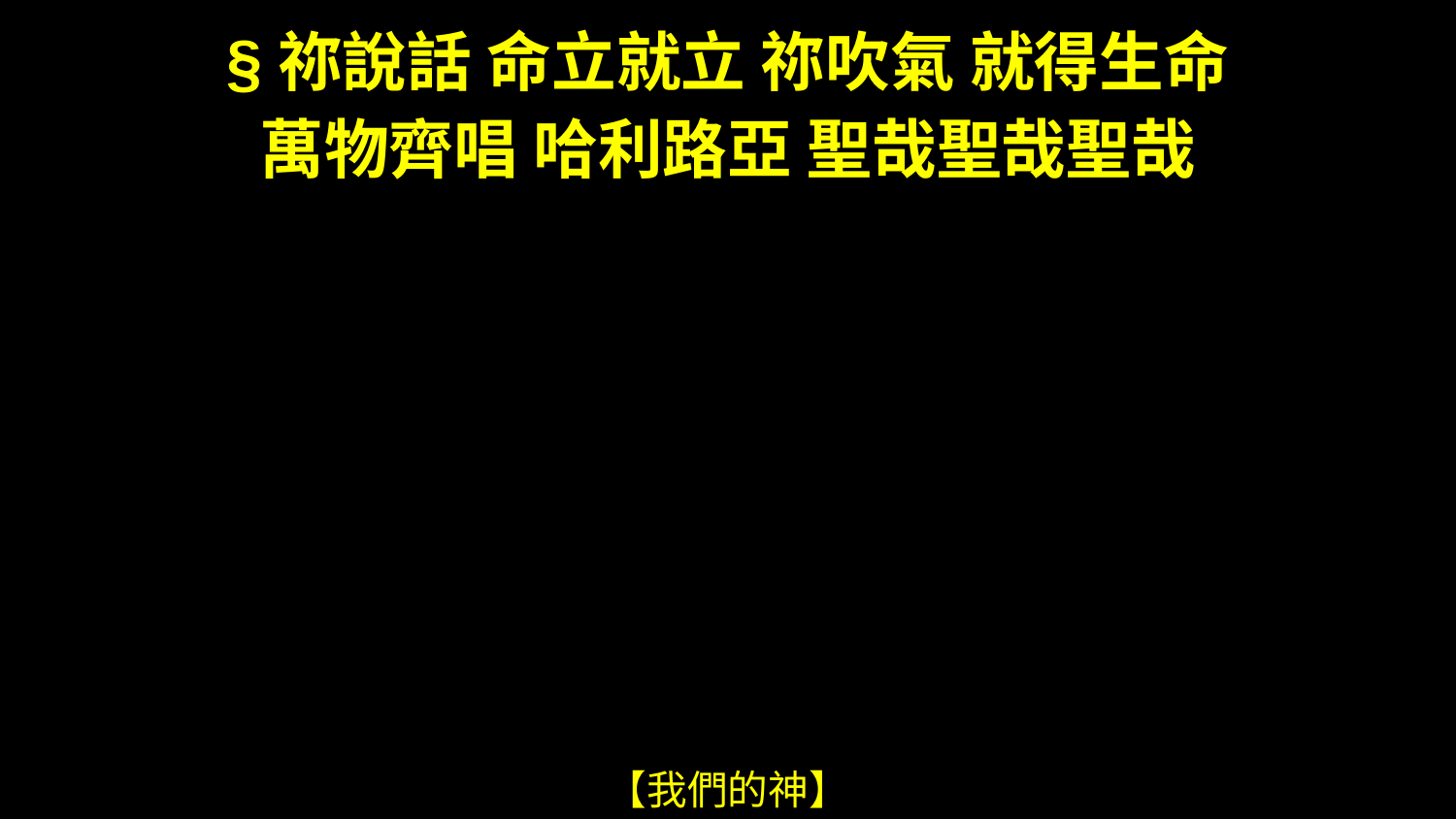

§祢說話 命立就立 祢吹氣 就得生命
#
萬物齊唱 哈利路亞 聖哉聖哉聖哉
【我們的神】